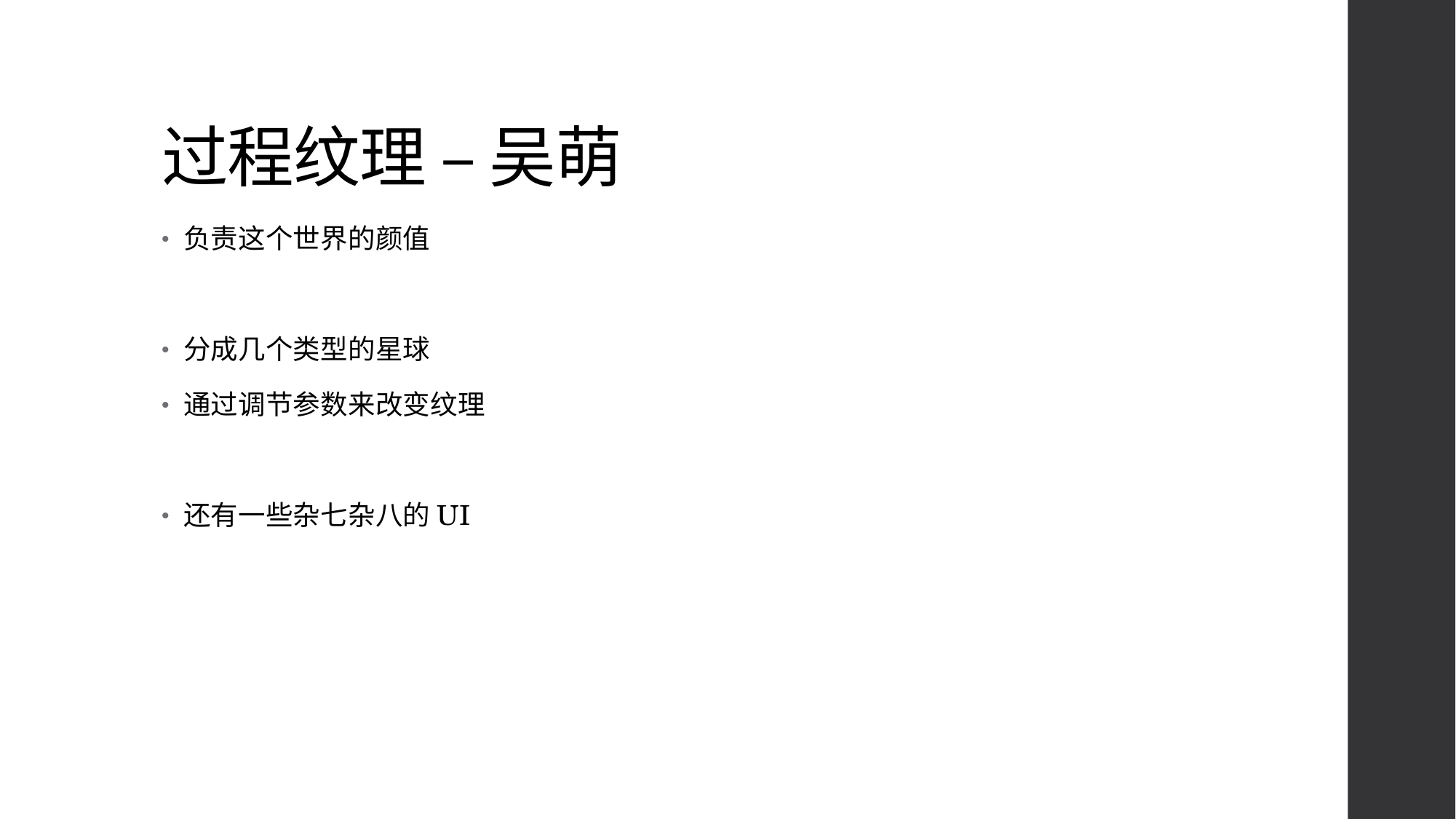

# 过程纹理 – 吴萌
负责这个世界的颜值

分成几个类型的星球
通过调节参数来改变纹理

还有一些杂七杂八的UI